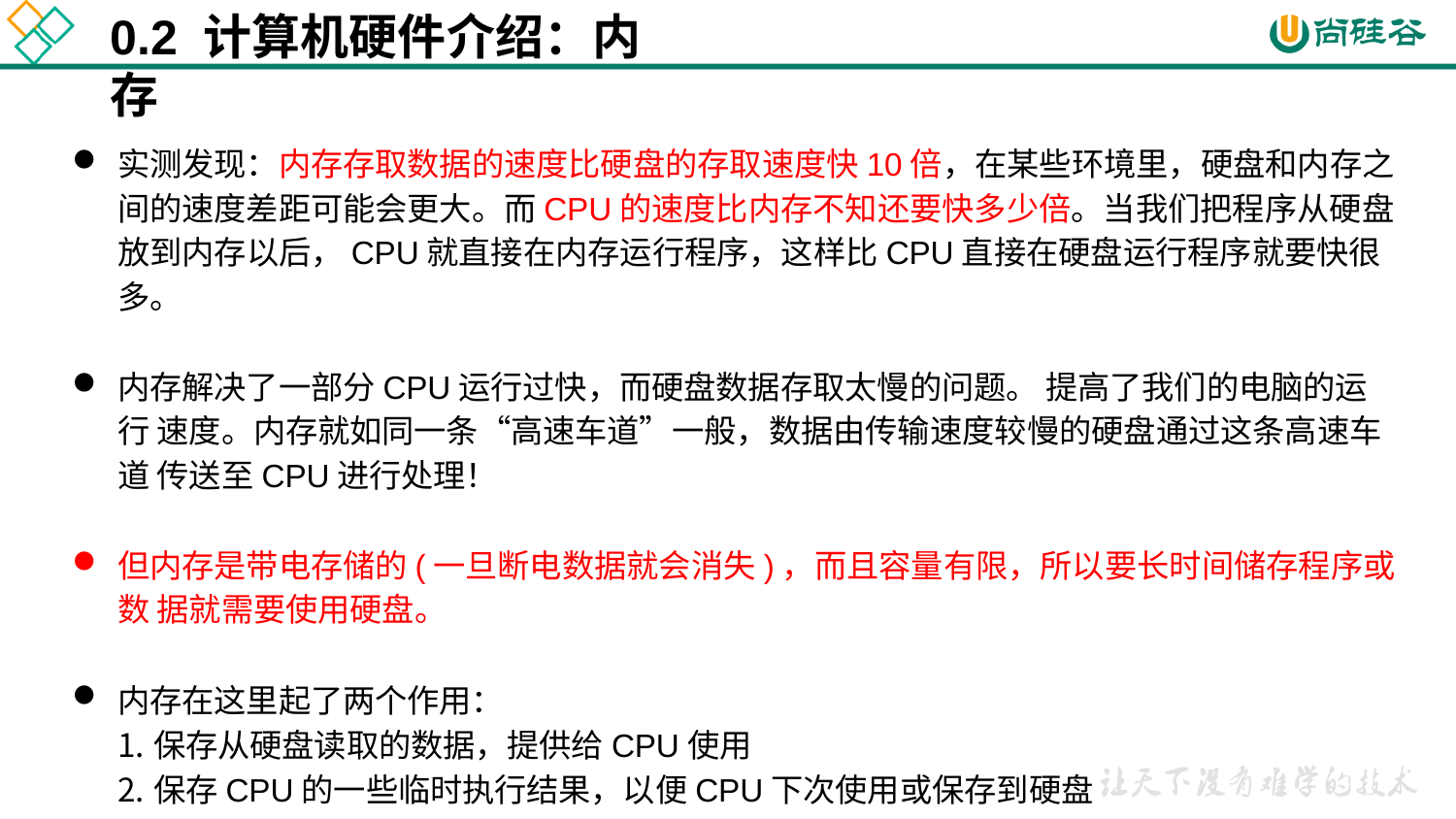

# 0.2 计算机硬件介绍：内存
实测发现：内存存取数据的速度比硬盘的存取速度快10倍，在某些环境里，硬盘和内存之 间的速度差距可能会更大。而CPU的速度比内存不知还要快多少倍。当我们把程序从硬盘 放到内存以后，CPU就直接在内存运行程序，这样比CPU直接在硬盘运行程序就要快很多。

内存解决了一部分CPU运行过快，而硬盘数据存取太慢的问题。 提高了我们的电脑的运行 速度。内存就如同一条“高速车道”一般，数据由传输速度较慢的硬盘通过这条高速车道 传送至CPU进行处理！

但内存是带电存储的(一旦断电数据就会消失)，而且容量有限，所以要长时间储存程序或数 据就需要使用硬盘。

内存在这里起了两个作用：
保存从硬盘读取的数据，提供给CPU使用
保存CPU的一些临时执行结果，以便CPU下次使用或保存到硬盘